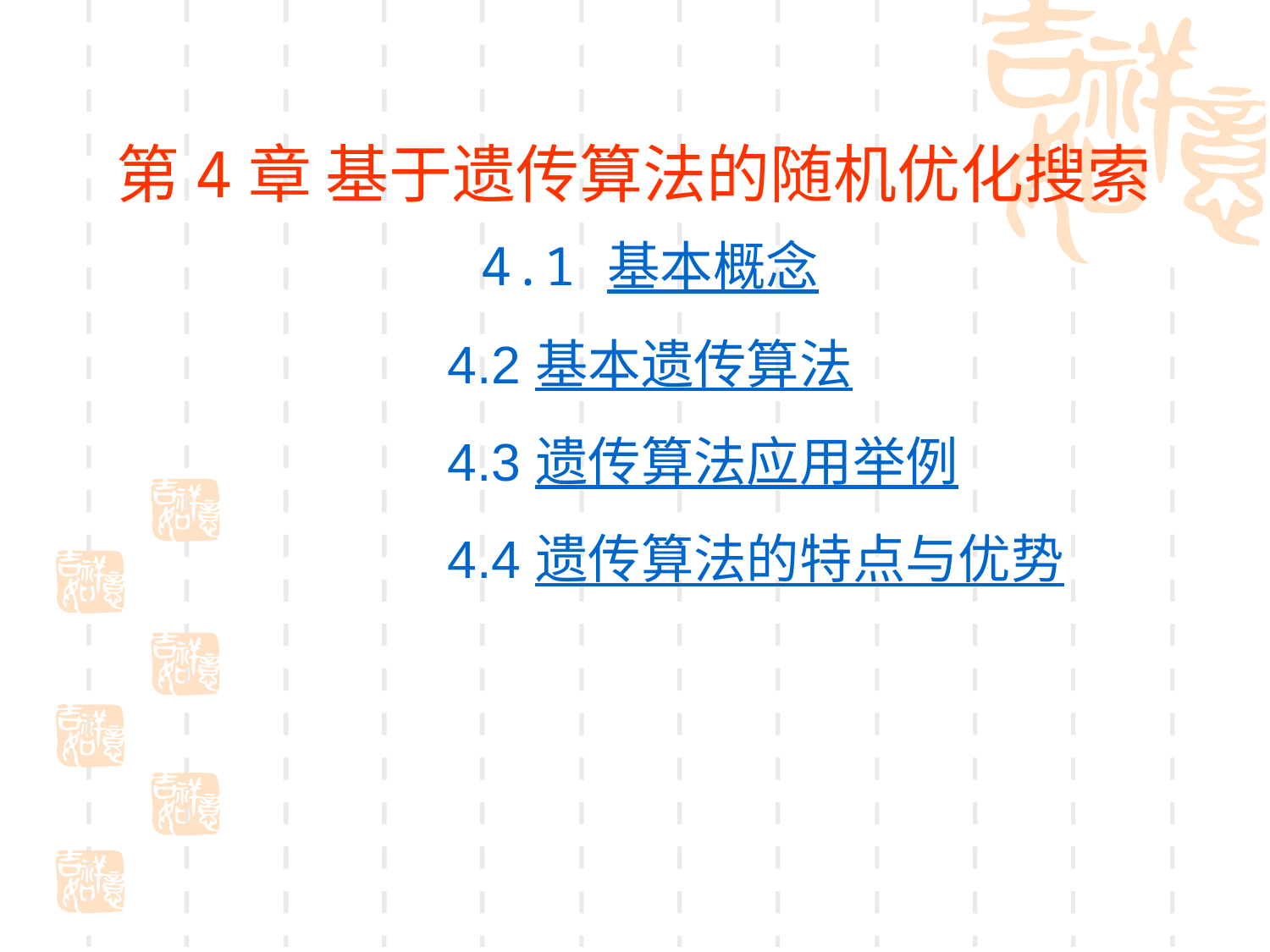

第4章 基于遗传算法的随机优化搜索
             4.1 基本概念
                          4.2 基本遗传算法
                          4.3 遗传算法应用举例
                          4.4 遗传算法的特点与优势